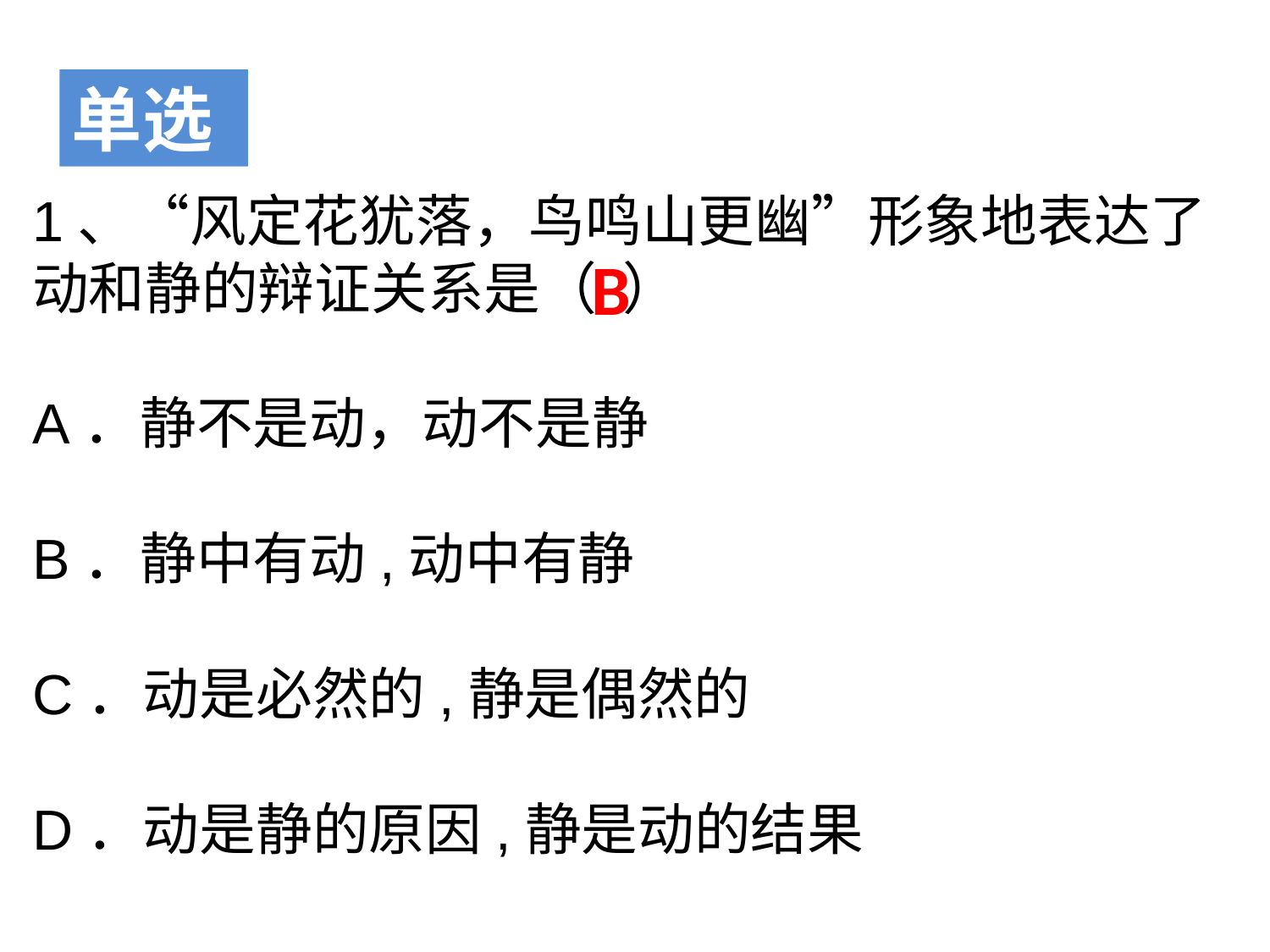

单选
1、“风定花犹落，鸟鸣山更幽”形象地表达了动和静的辩证关系是（  ）

A．静不是动，动不是静

B．静中有动,动中有静

C．动是必然的,静是偶然的

D．动是静的原因,静是动的结果
B